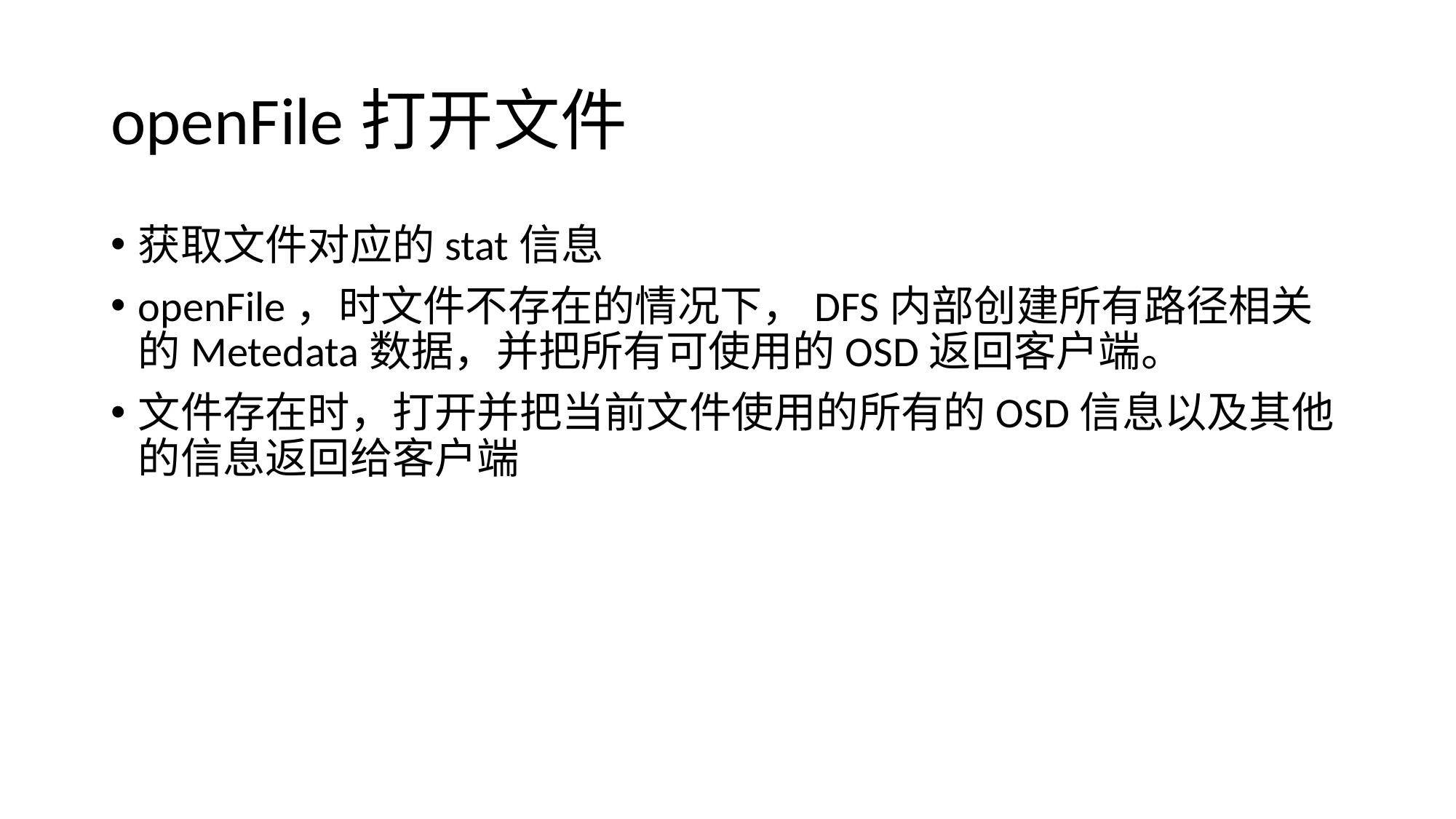

# openFile打开文件
获取文件对应的stat信息
openFile，时文件不存在的情况下，DFS内部创建所有路径相关的Metedata数据，并把所有可使用的OSD返回客户端。
文件存在时，打开并把当前文件使用的所有的OSD信息以及其他的信息返回给客户端